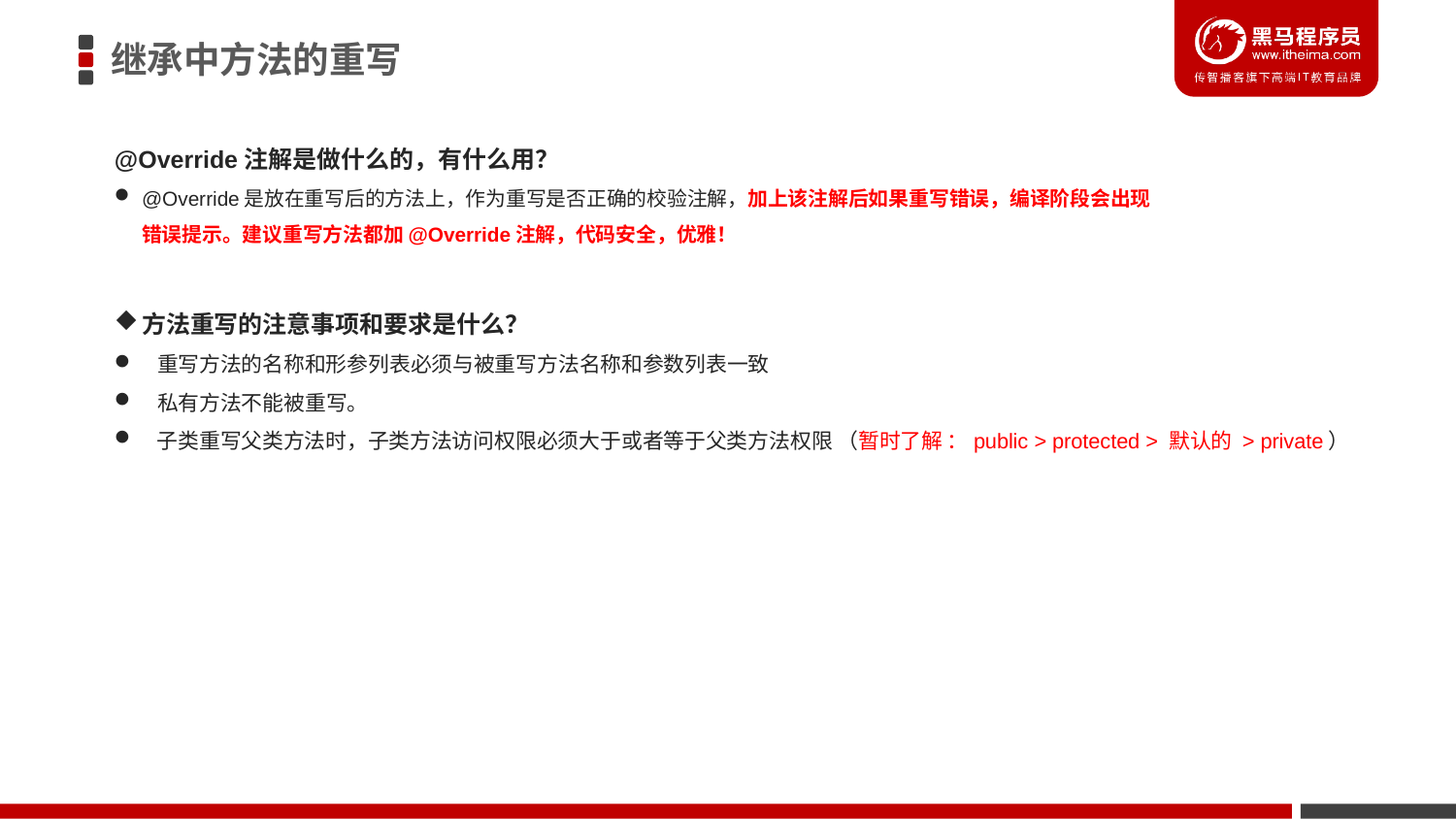

# 继承中方法的重写
@Override注解是做什么的，有什么用？
@Override是放在重写后的方法上，作为重写是否正确的校验注解，加上该注解后如果重写错误，编译阶段会出现错误提示。建议重写方法都加@Override注解，代码安全，优雅！
方法重写的注意事项和要求是什么？
重写方法的名称和形参列表必须与被重写方法名称和参数列表一致
私有方法不能被重写。
子类重写父类方法时，子类方法访问权限必须大于或者等于父类方法权限 （暂时了解 ：public > protected > 默认的 > private）